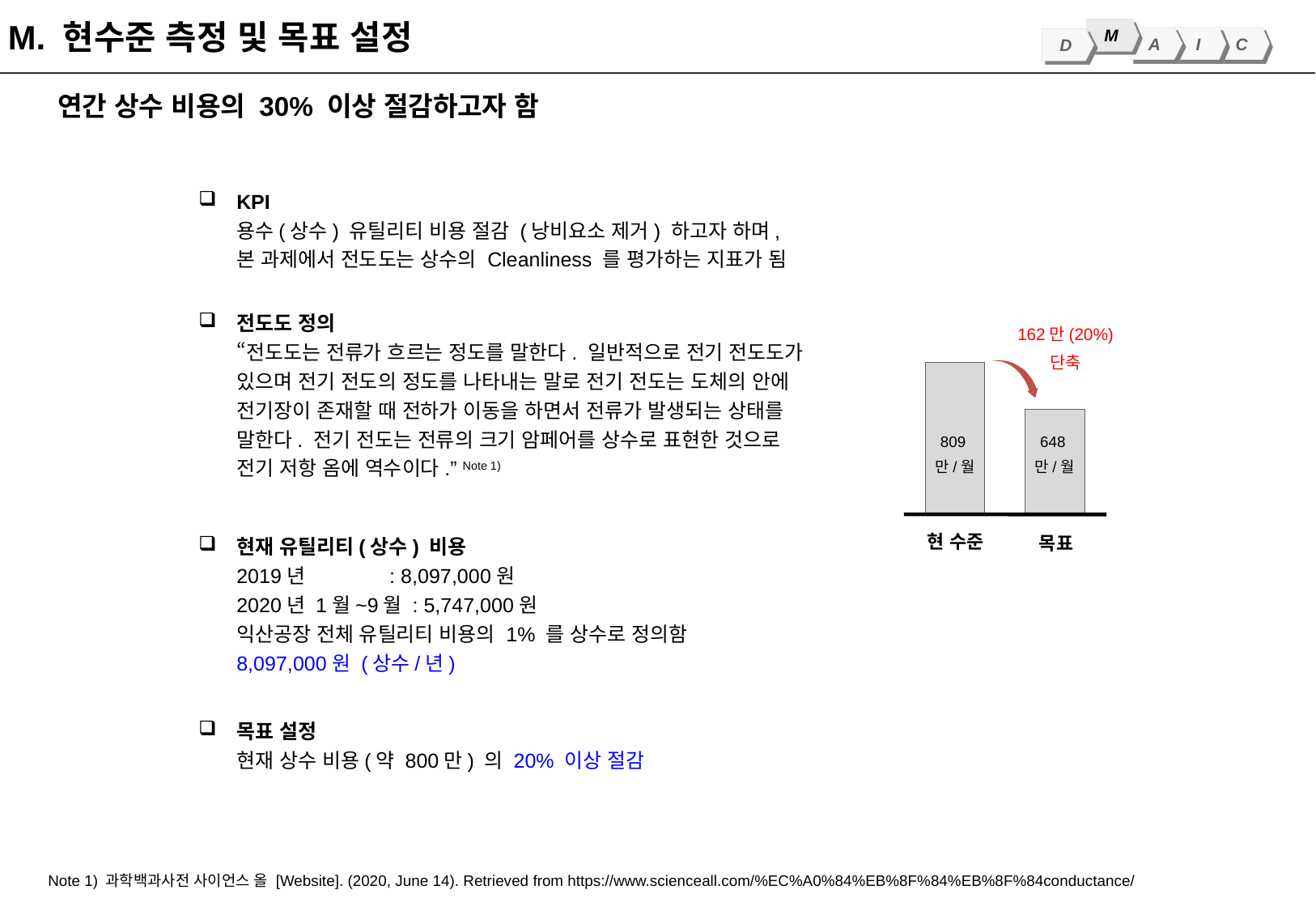

M. 현수준 측정 및 목표 설정
M
A
I
C
D

연간 상수 비용의 30% 이상 절감하고자 함
KPI
용수(상수) 유틸리티 비용 절감 (낭비요소 제거) 하고자 하며,
본 과제에서 전도도는 상수의 Cleanliness 를 평가하는 지표가 됨
전도도 정의
“전도도는 전류가 흐르는 정도를 말한다. 일반적으로 전기 전도도가 있으며 전기 전도의 정도를 나타내는 말로 전기 전도는 도체의 안에 전기장이 존재할 때 전하가 이동을 하면서 전류가 발생되는 상태를 말한다. 전기 전도는 전류의 크기 암페어를 상수로 표현한 것으로 전기 저항 옴에 역수이다.” Note 1)

현재 유틸리티(상수) 비용
2019년              : 8,097,000원
2020년 1월~9월 : 5,747,000원
익산공장 전체 유틸리티 비용의 1% 를 상수로 정의함
8,097,000원 (상수/년)
목표 설정
현재 상수 비용(약 800만) 의 20% 이상 절감
162만(20%)
단축

809만/월
648만/월

현 수준
목표
Note 1) 과학백과사전 사이언스 올 [Website]. (2020, June 14). Retrieved from https://www.scienceall.com/%EC%A0%84%EB%8F%84%EB%8F%84conductance/